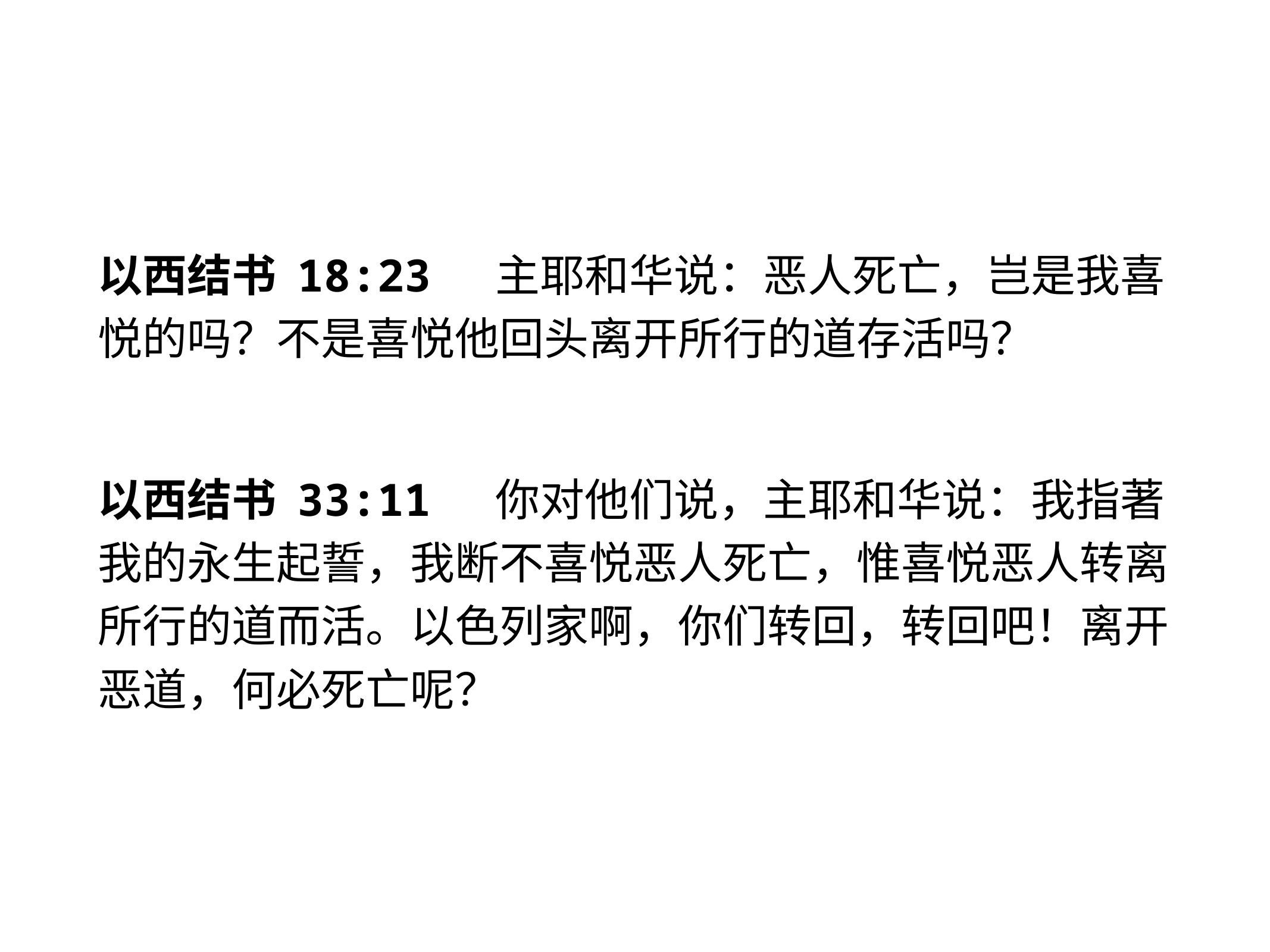

以西结书 18:23  主耶和华说：恶人死亡，岂是我喜悦的吗？不是喜悦他回头离开所行的道存活吗？

以西结书 33:11  你对他们说，主耶和华说：我指著我的永生起誓，我断不喜悦恶人死亡，惟喜悦恶人转离所行的道而活。以色列家啊，你们转回，转回吧！离开恶道，何必死亡呢？